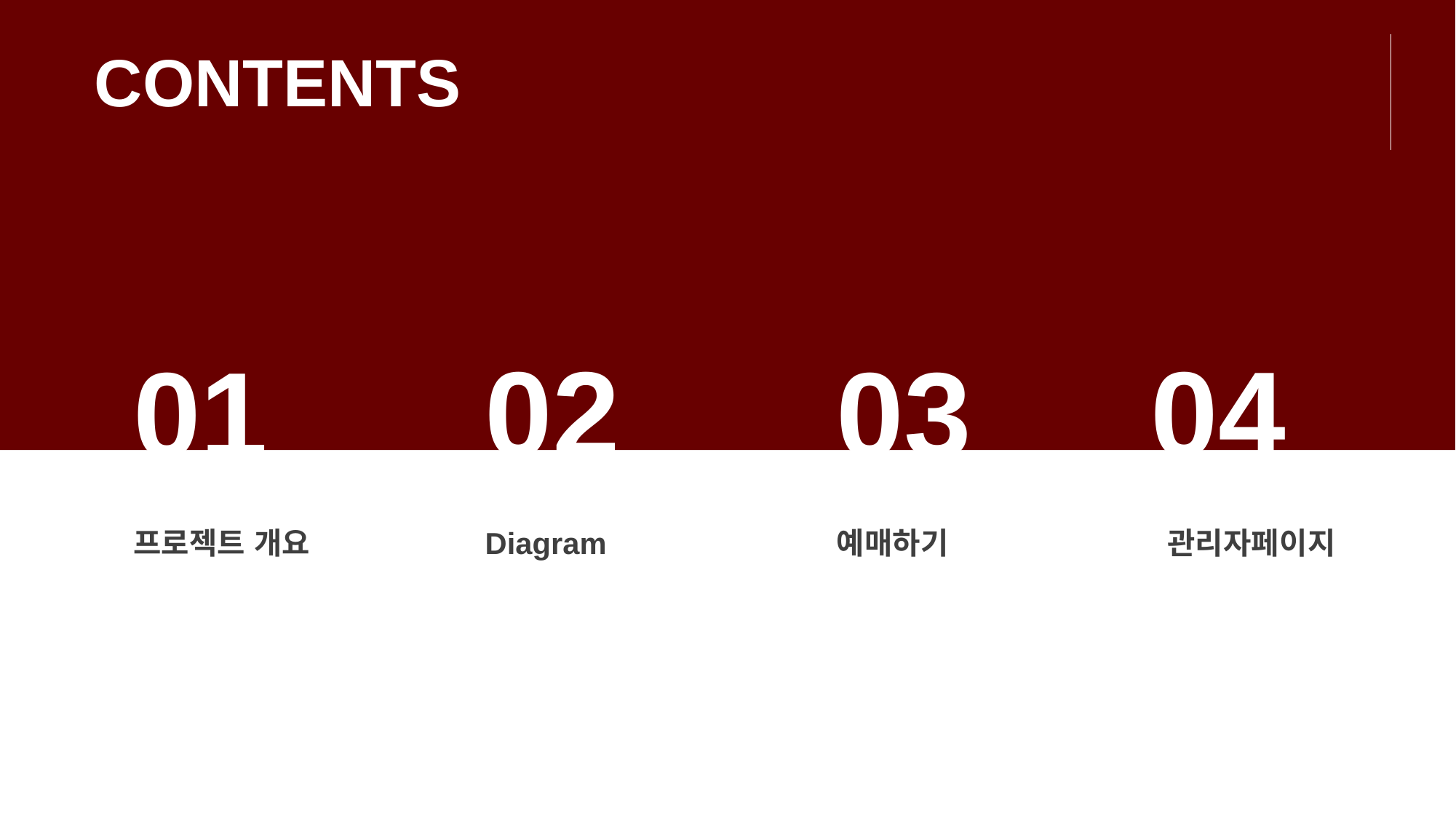

CONTENTS
04
02
01
03
프로젝트 개요
Diagram
예매하기
관리자페이지